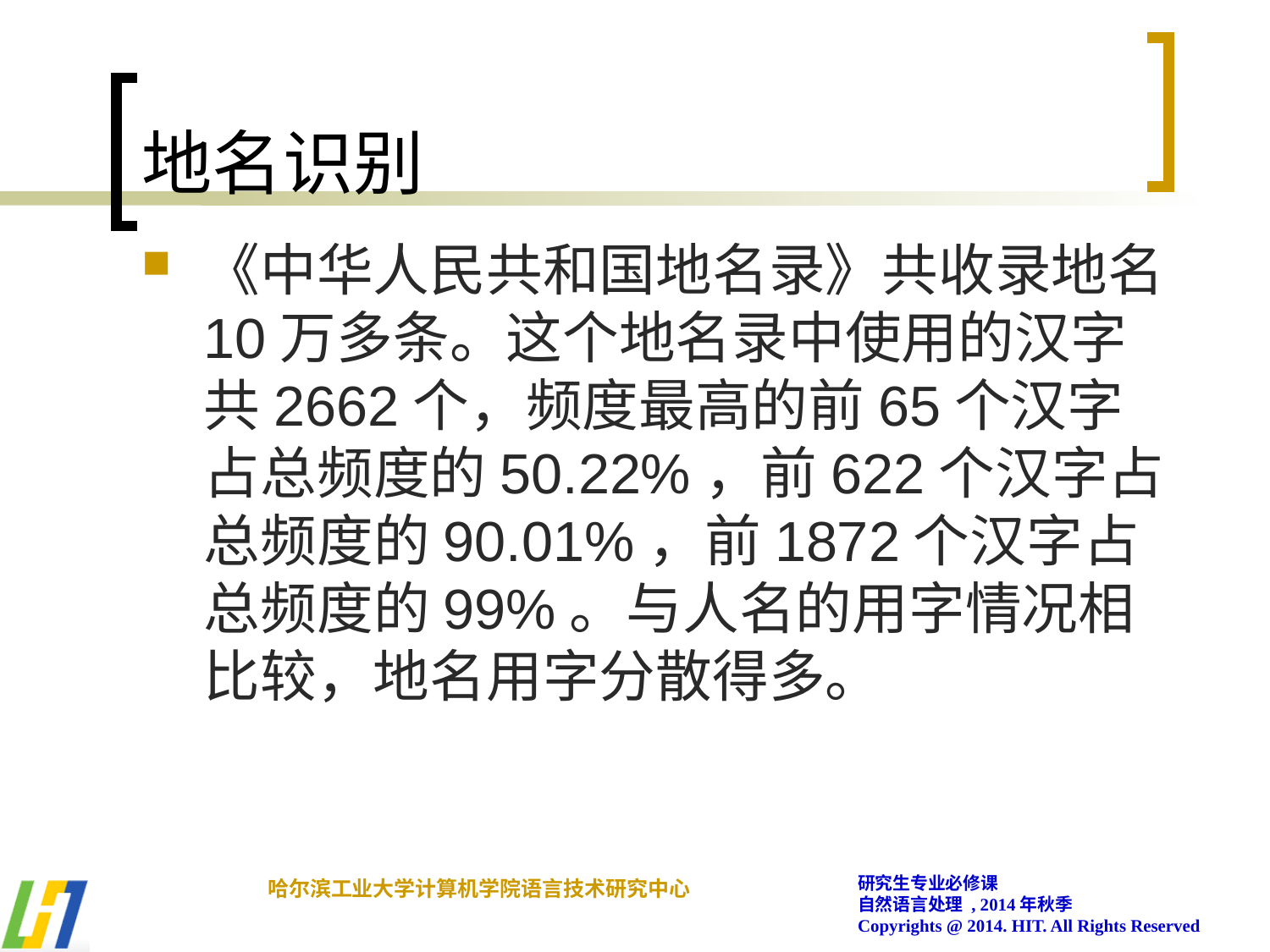

# 地名识别
《中华人民共和国地名录》共收录地名10万多条。这个地名录中使用的汉字共2662个，频度最高的前65个汉字占总频度的50.22%，前622个汉字占总频度的90.01%，前1872个汉字占总频度的99%。与人名的用字情况相比较，地名用字分散得多。
研究生专业必修课
自然语言处理 , 2014年秋季
Copyrights @ 2014. HIT. All Rights Reserved
哈尔滨工业大学计算机学院语言技术研究中心